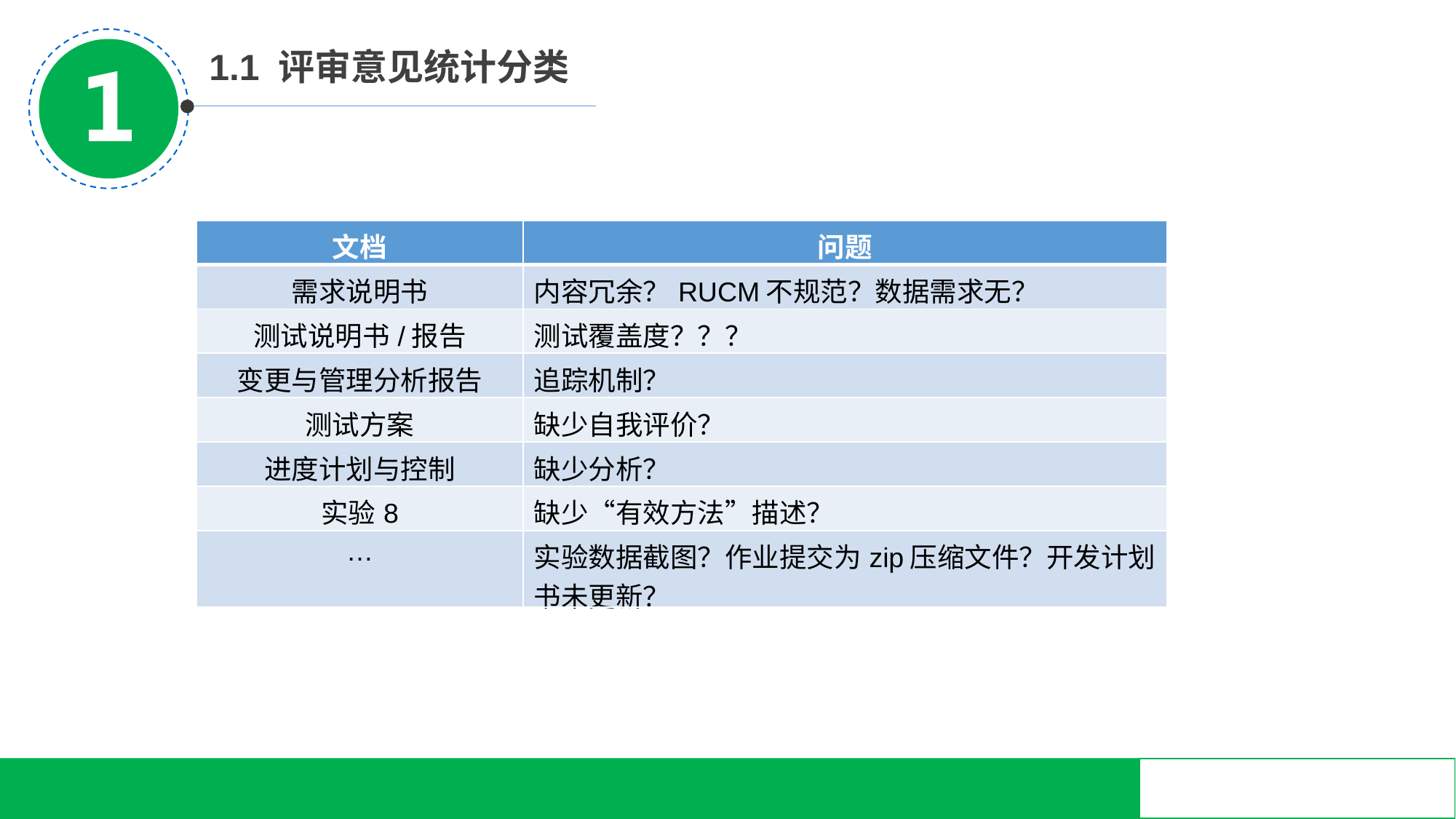

1.1 评审意见统计分类

| 文档 | 问题 |
| --- | --- |
| 需求说明书 | 内容冗余？RUCM不规范？数据需求无？ |
| 测试说明书/报告 | 测试覆盖度？？？ |
| 变更与管理分析报告 | 追踪机制？ |
| 测试方案 | 缺少自我评价？ |
| 进度计划与控制 | 缺少分析？ |
| 实验8 | 缺少“有效方法”描述？ |
| … | 实验数据截图？作业提交为zip压缩文件？开发计划书未更新？ |